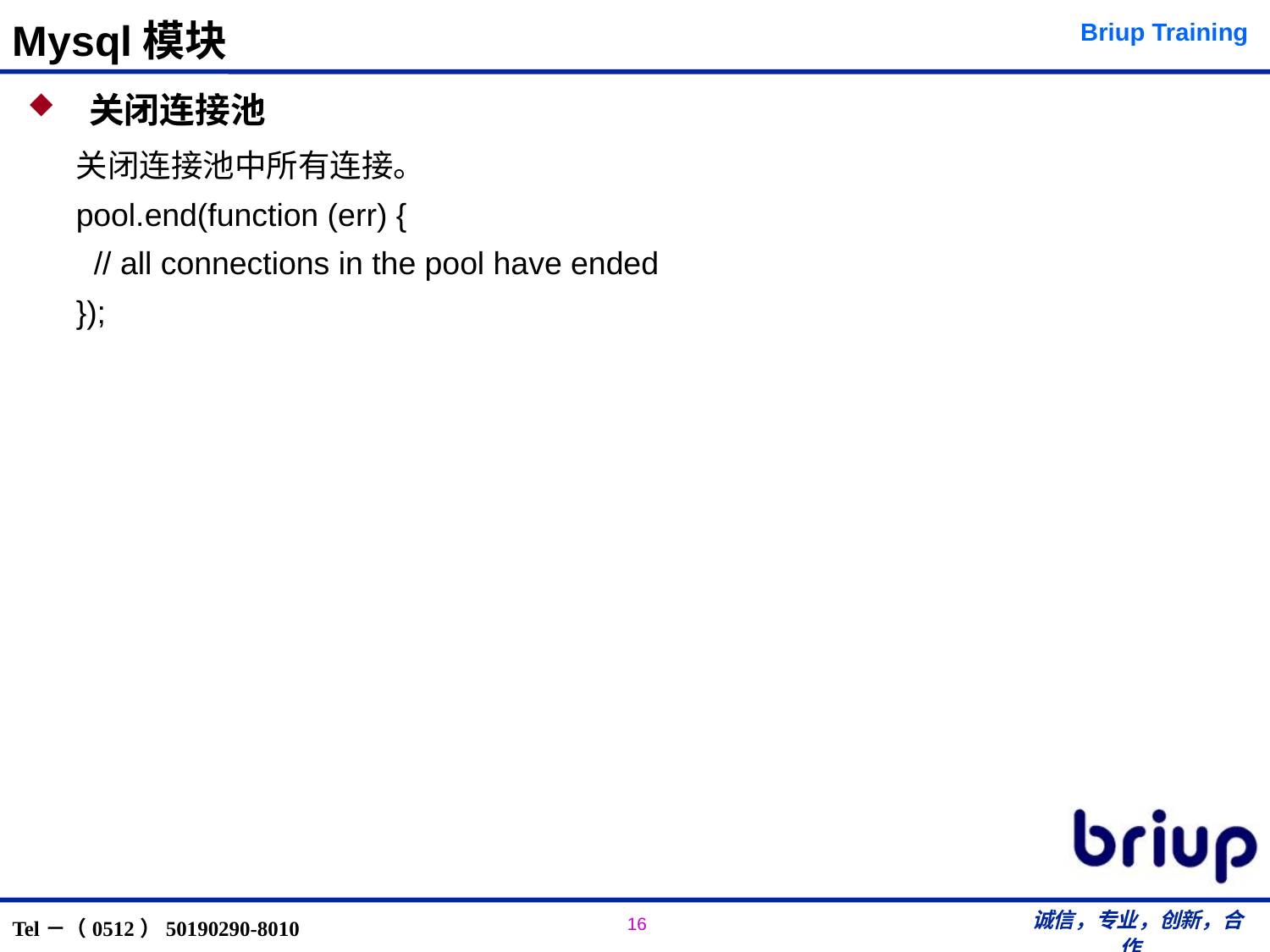

# Mysql模块
 关闭连接池
关闭连接池中所有连接。
pool.end(function (err) {
  // all connections in the pool have ended
});